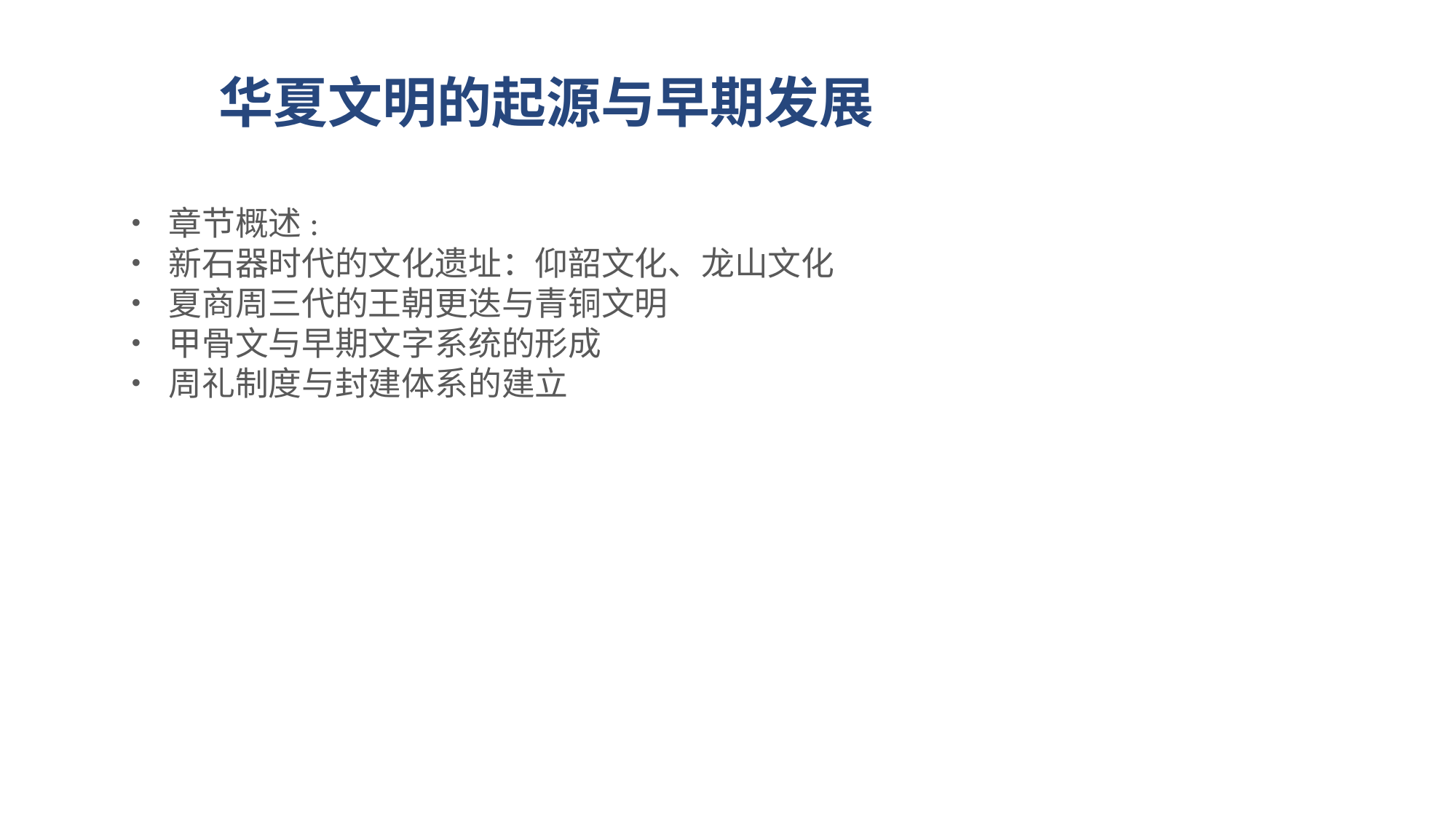

# 华夏文明的起源与早期发展

• 章节概述:
• 新石器时代的文化遗址：仰韶文化、龙山文化
• 夏商周三代的王朝更迭与青铜文明
• 甲骨文与早期文字系统的形成
• 周礼制度与封建体系的建立